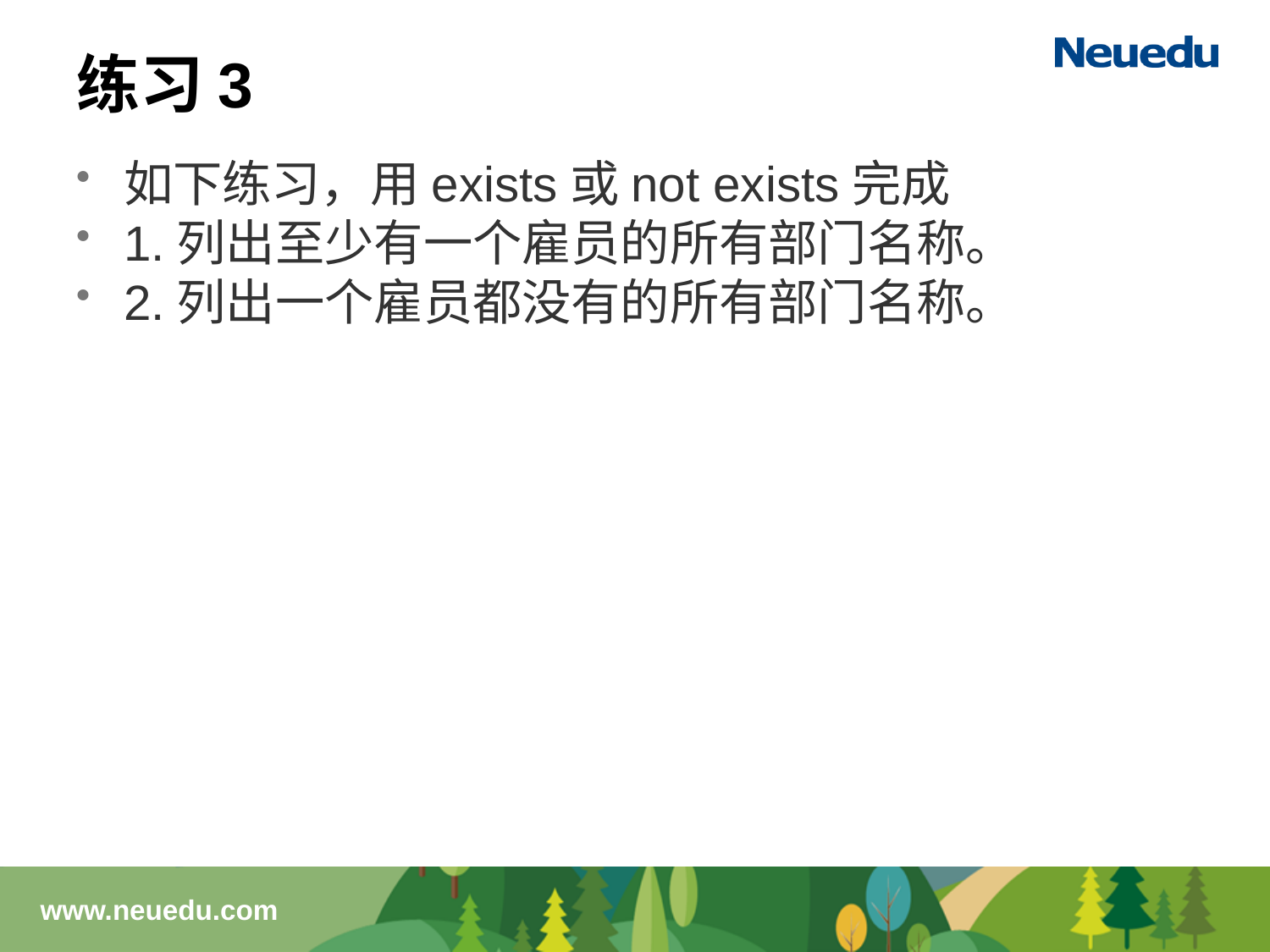

# 练习3
如下练习，用exists或not exists完成
1.列出至少有一个雇员的所有部门名称。
2.列出一个雇员都没有的所有部门名称。